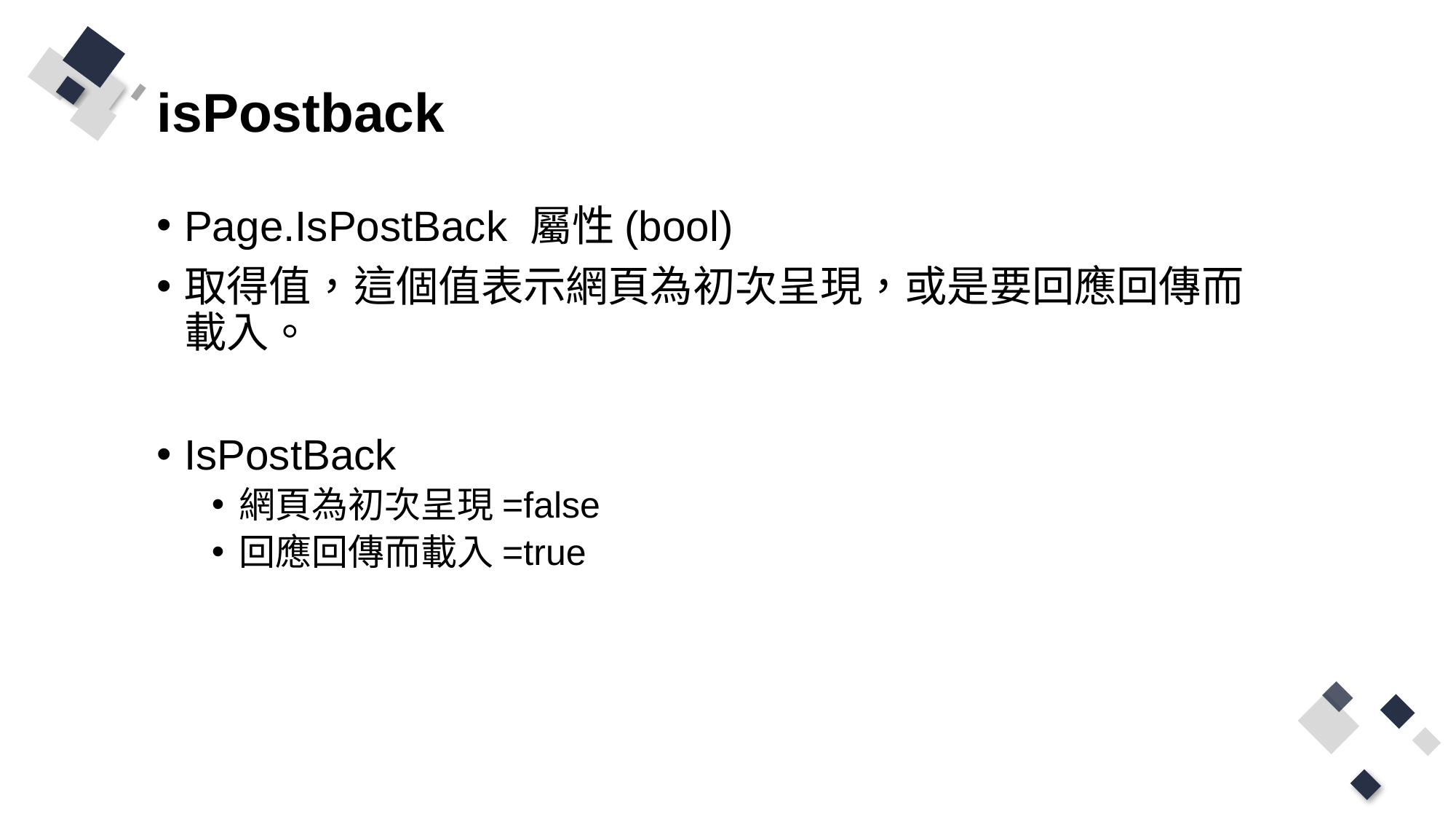

# isPostback
Page.IsPostBack 屬性(bool)
取得值，這個值表示網頁為初次呈現，或是要回應回傳而載入。

IsPostBack
網頁為初次呈現=false
回應回傳而載入=true